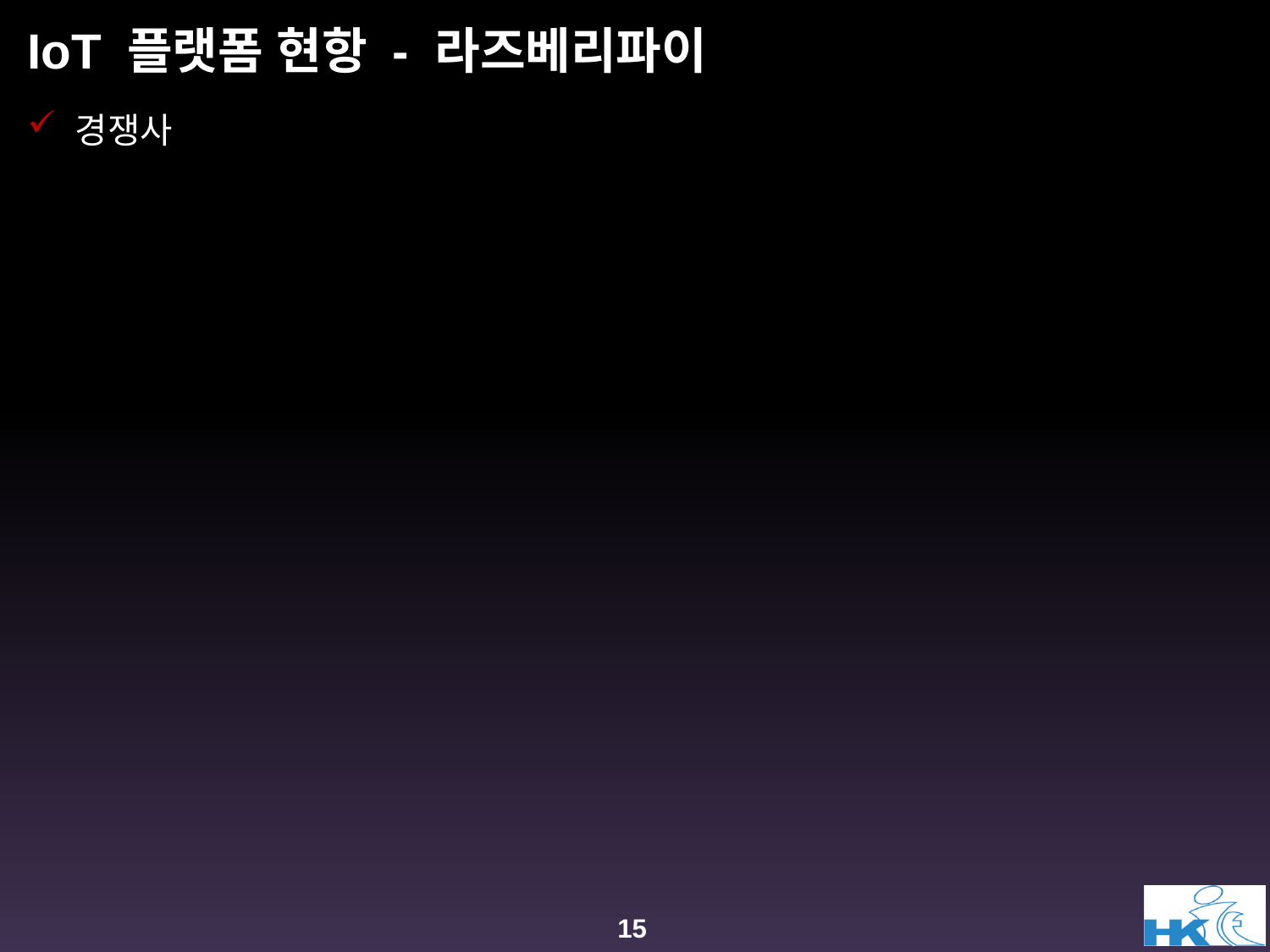

# IoT 플랫폼 현항 - 라즈베리파이
경쟁사
15